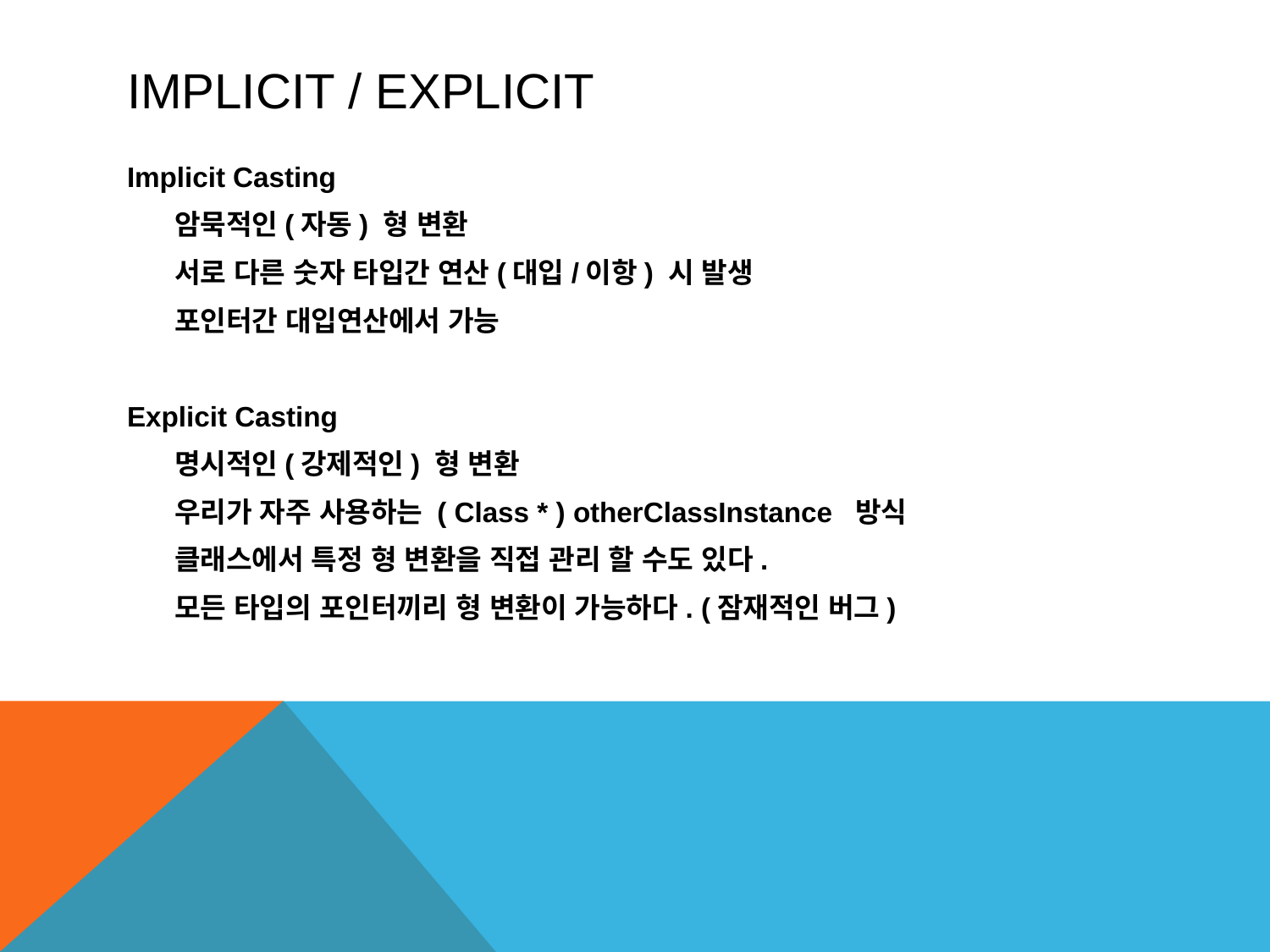

# IMPLICIT / EXPLICIT
Implicit Casting
	암묵적인(자동) 형 변환
	서로 다른 숫자 타입간 연산(대입/이항) 시 발생
	포인터간 대입연산에서 가능

Explicit Casting
	명시적인(강제적인) 형 변환
	우리가 자주 사용하는 ( Class * ) otherClassInstance  방식
	클래스에서 특정 형 변환을 직접 관리 할 수도 있다.
	모든 타입의 포인터끼리 형 변환이 가능하다. (잠재적인 버그)